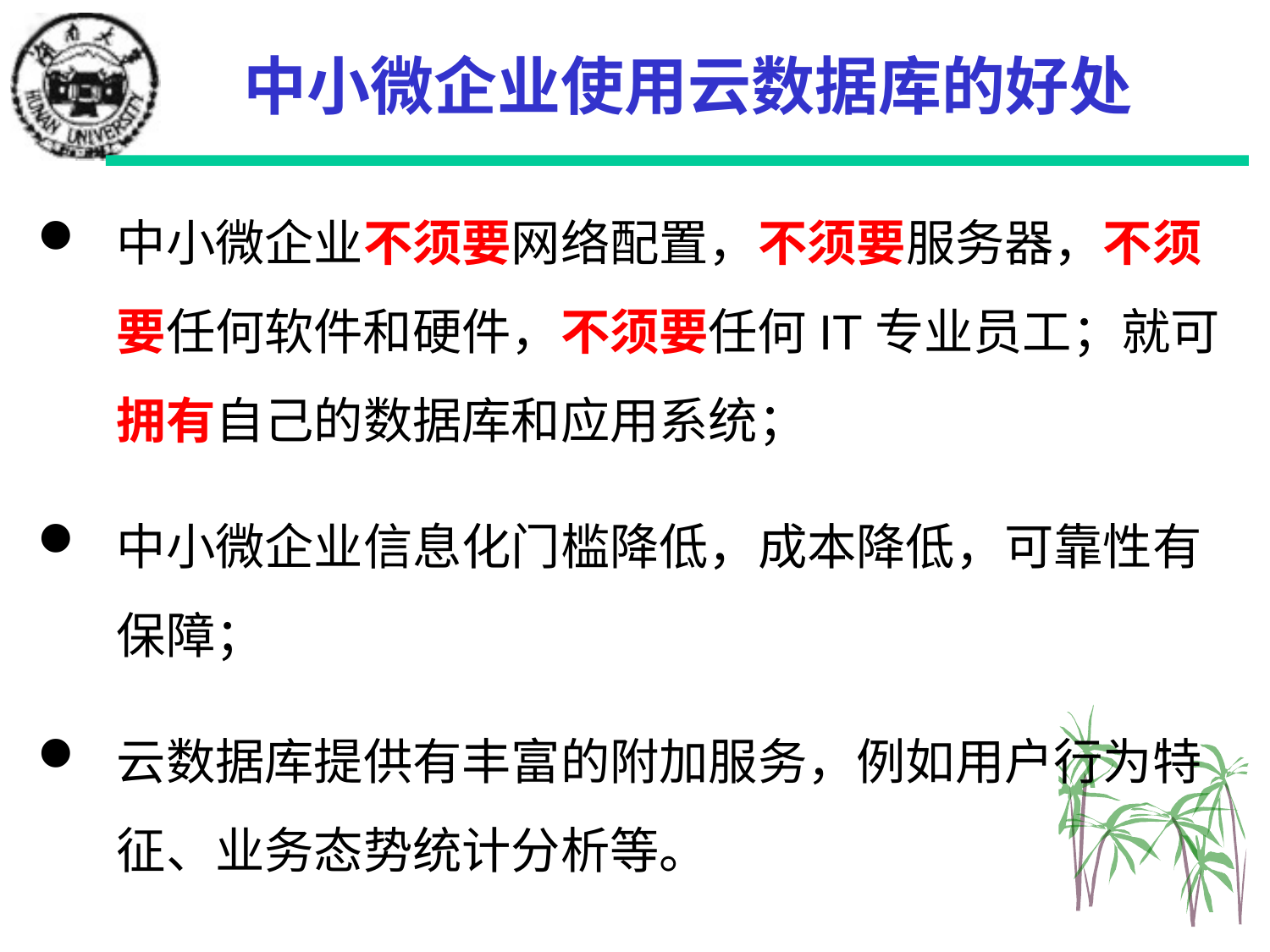

# 中小微企业使用云数据库的好处
中小微企业不须要网络配置，不须要服务器，不须要任何软件和硬件，不须要任何IT专业员工；就可拥有自己的数据库和应用系统；
中小微企业信息化门槛降低，成本降低，可靠性有保障；
云数据库提供有丰富的附加服务，例如用户行为特征、业务态势统计分析等。